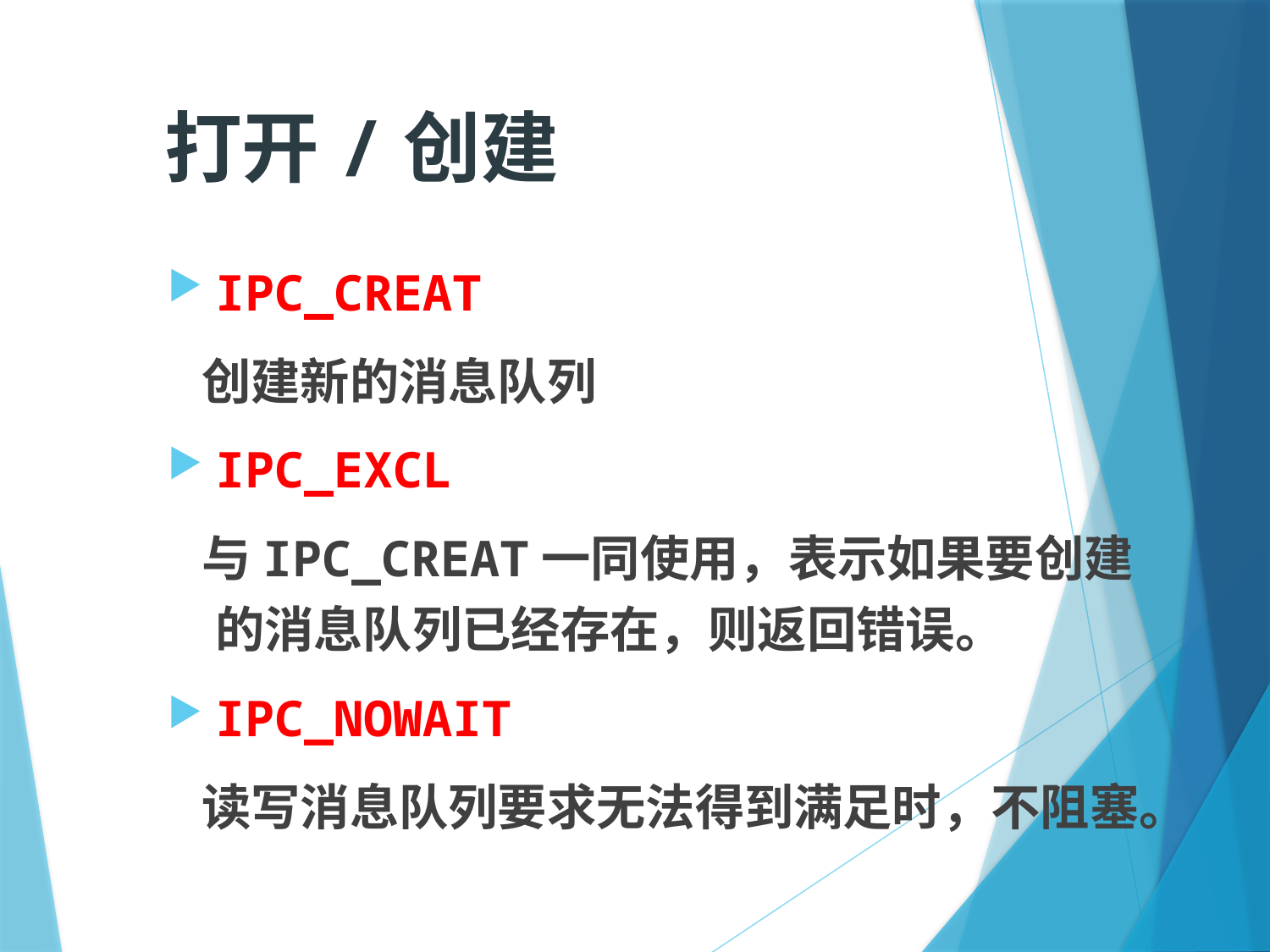

打开/创建
IPC_CREAT
  创建新的消息队列
IPC_EXCL
  与IPC_CREAT一同使用，表示如果要创建的消息队列已经存在，则返回错误。
IPC_NOWAIT
  读写消息队列要求无法得到满足时，不阻塞。